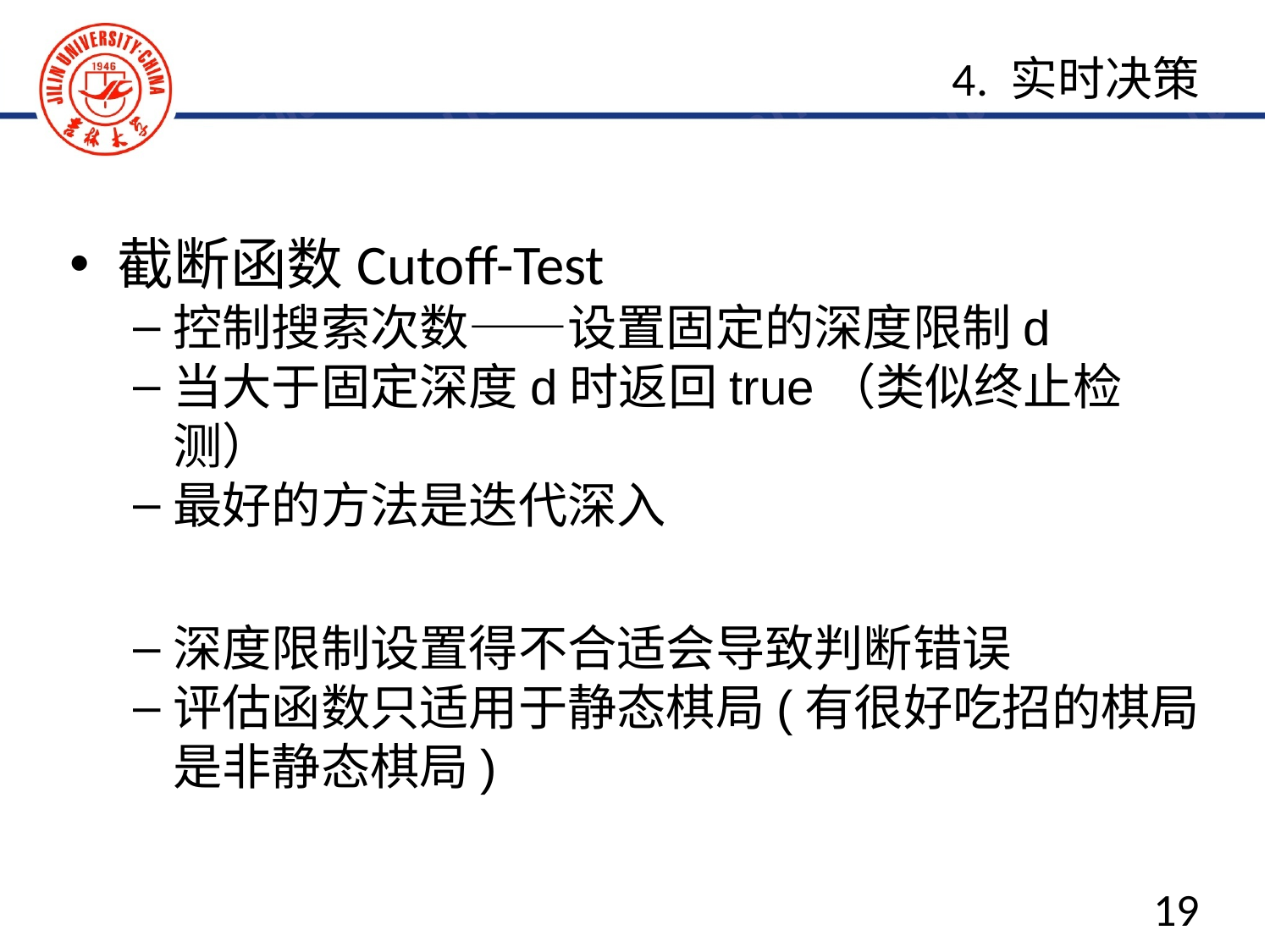

截断函数Cutoff-Test
控制搜索次数——设置固定的深度限制d
当大于固定深度d时返回true（类似终止检测）
最好的方法是迭代深入

深度限制设置得不合适会导致判断错误
评估函数只适用于静态棋局(有很好吃招的棋局是非静态棋局)
4. 实时决策
19